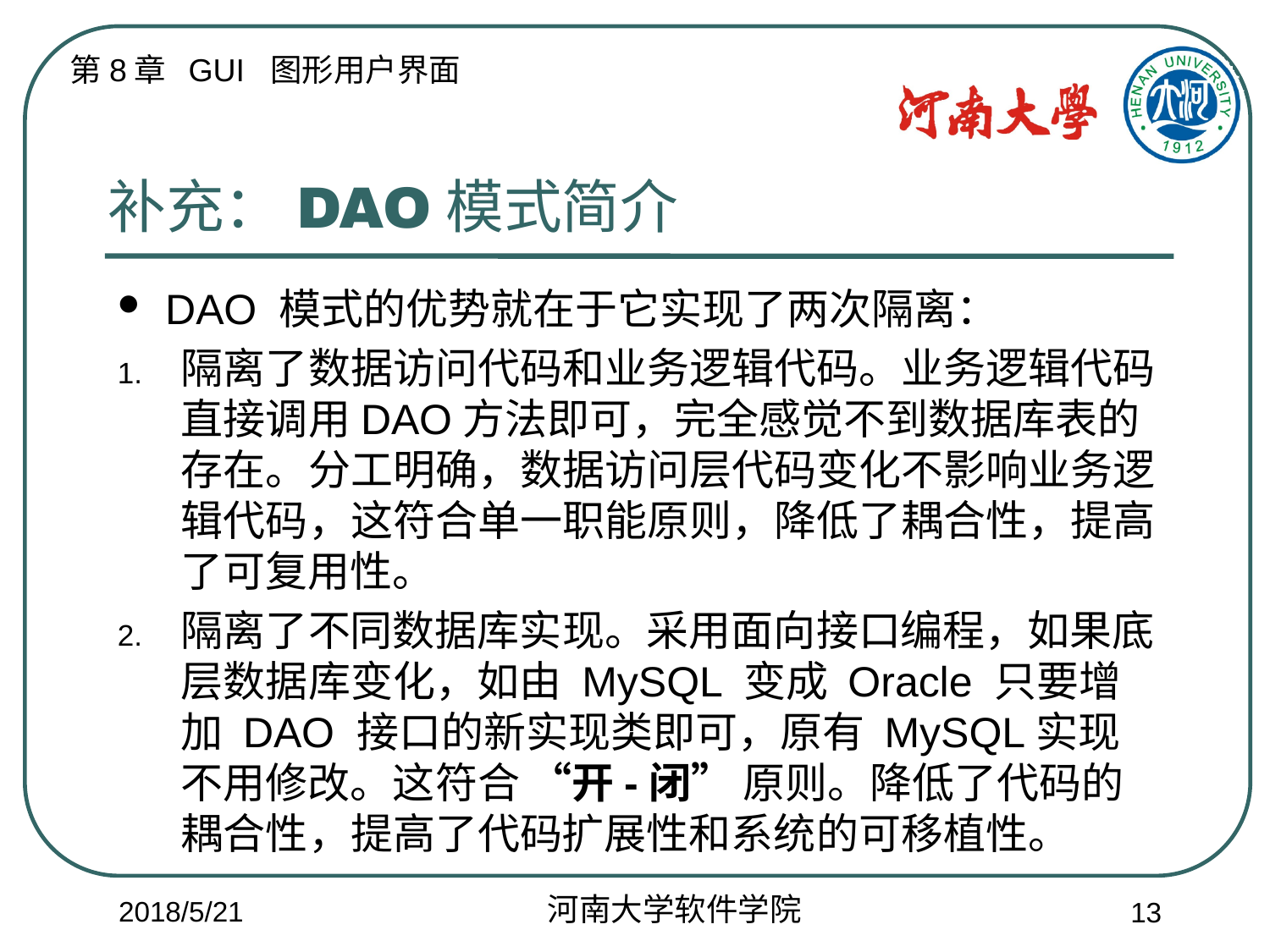

# 补充：DAO模式简介
DAO 模式的优势就在于它实现了两次隔离：
隔离了数据访问代码和业务逻辑代码。业务逻辑代码直接调用DAO方法即可，完全感觉不到数据库表的存在。分工明确，数据访问层代码变化不影响业务逻辑代码，这符合单一职能原则，降低了耦合性，提高了可复用性。
隔离了不同数据库实现。采用面向接口编程，如果底层数据库变化，如由 MySQL 变成 Oracle 只要增加 DAO 接口的新实现类即可，原有 MySQL实现不用修改。这符合 “开-闭” 原则。降低了代码的耦合性，提高了代码扩展性和系统的可移植性。

2018/5/21
13